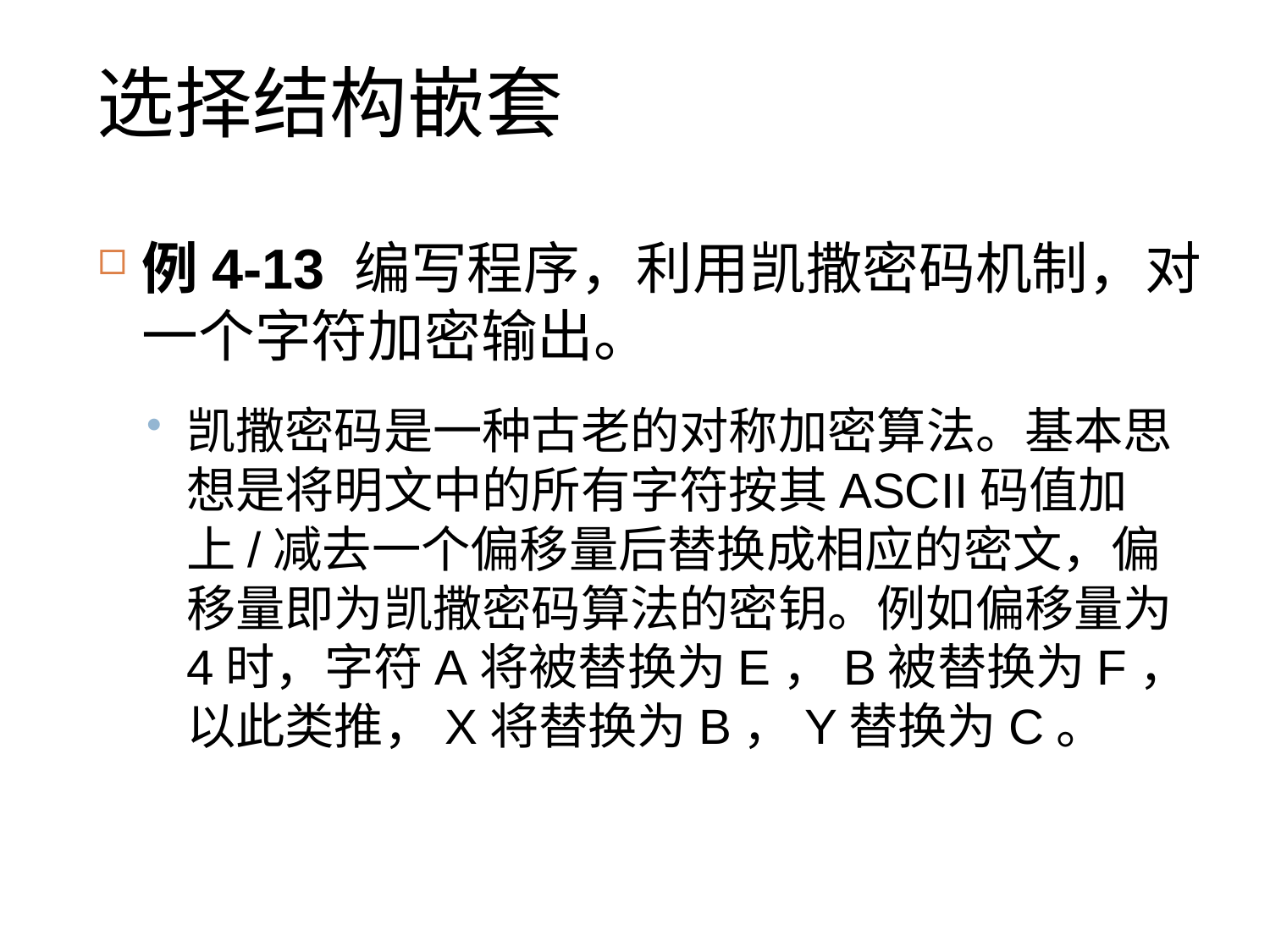

# 选择结构嵌套
例4-13 编写程序，利用凯撒密码机制，对一个字符加密输出。
凯撒密码是一种古老的对称加密算法。基本思想是将明文中的所有字符按其ASCII码值加上/减去一个偏移量后替换成相应的密文，偏移量即为凯撒密码算法的密钥。例如偏移量为4时，字符A将被替换为E，B被替换为F，以此类推，X将替换为B，Y替换为C。